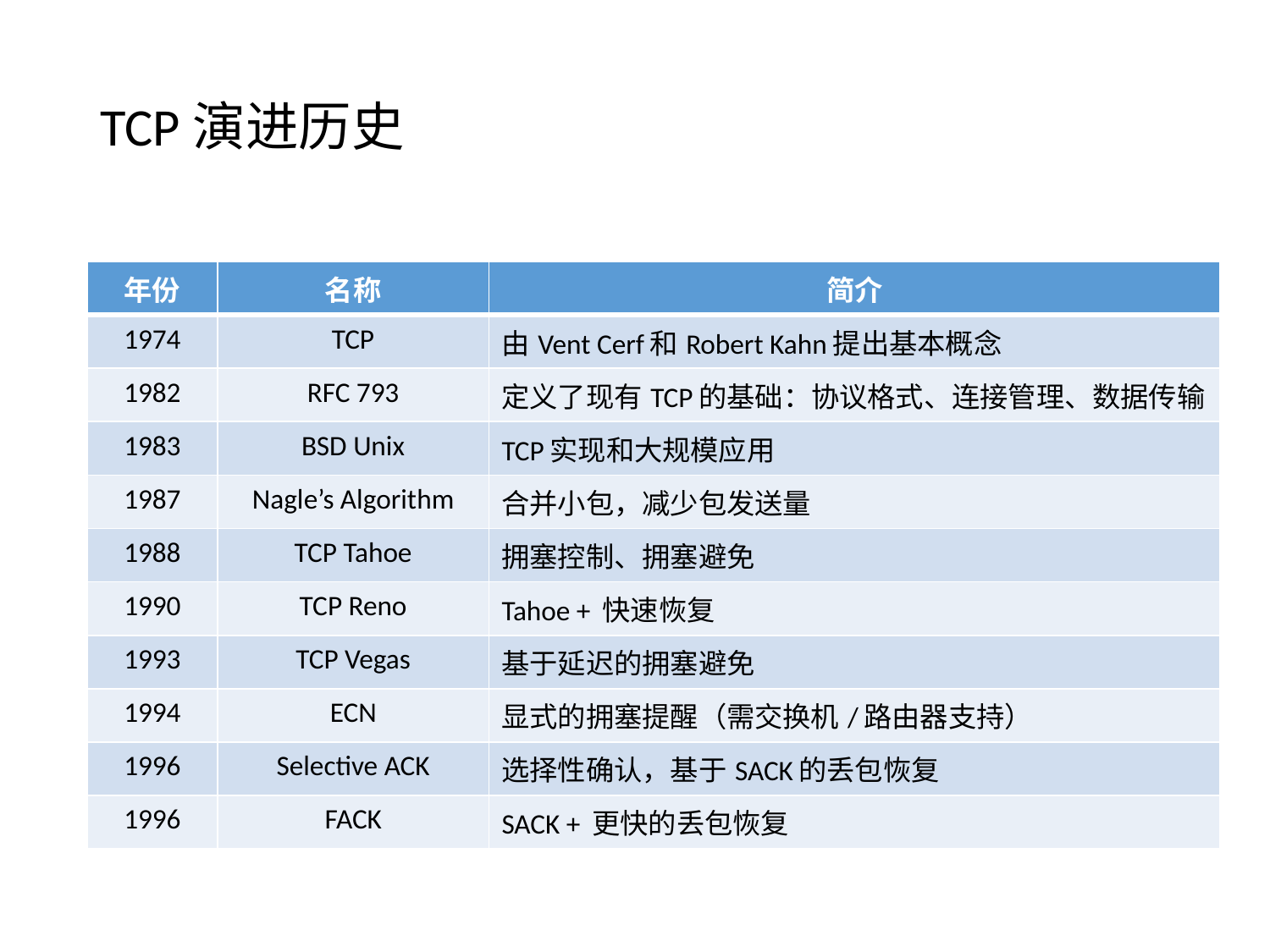

# TCP演进历史
| 年份 | 名称 | 简介 |
| --- | --- | --- |
| 1974 | TCP | 由Vent Cerf和Robert Kahn提出基本概念 |
| 1982 | RFC 793 | 定义了现有TCP的基础：协议格式、连接管理、数据传输 |
| 1983 | BSD Unix | TCP实现和大规模应用 |
| 1987 | Nagle’s Algorithm | 合并小包，减少包发送量 |
| 1988 | TCP Tahoe | 拥塞控制、拥塞避免 |
| 1990 | TCP Reno | Tahoe + 快速恢复 |
| 1993 | TCP Vegas | 基于延迟的拥塞避免 |
| 1994 | ECN | 显式的拥塞提醒（需交换机/路由器支持） |
| 1996 | Selective ACK | 选择性确认，基于SACK的丢包恢复 |
| 1996 | FACK | SACK + 更快的丢包恢复 |
8